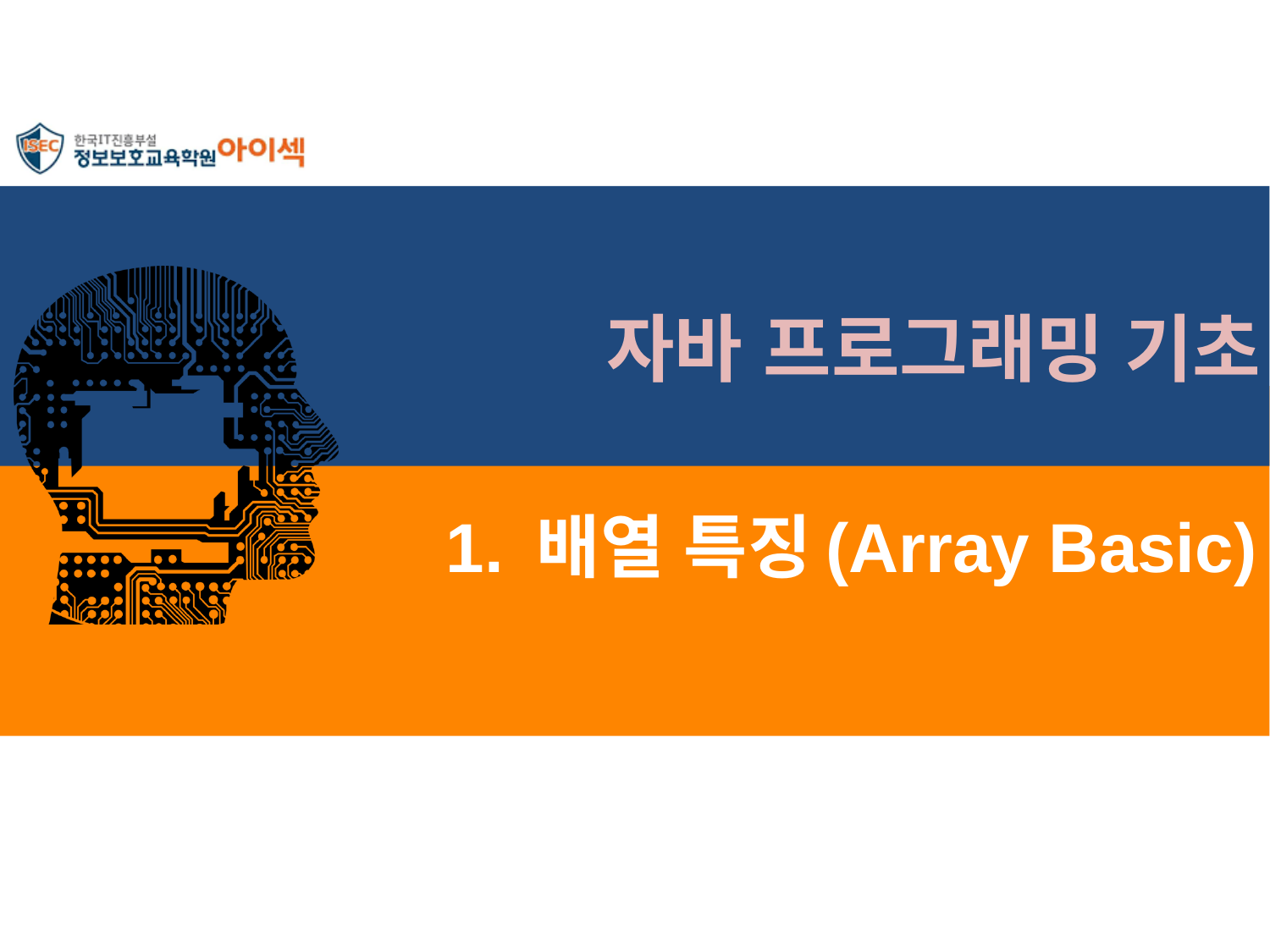

자바 프로그래밍 기초
# 1. 배열 특징(Array Basic)